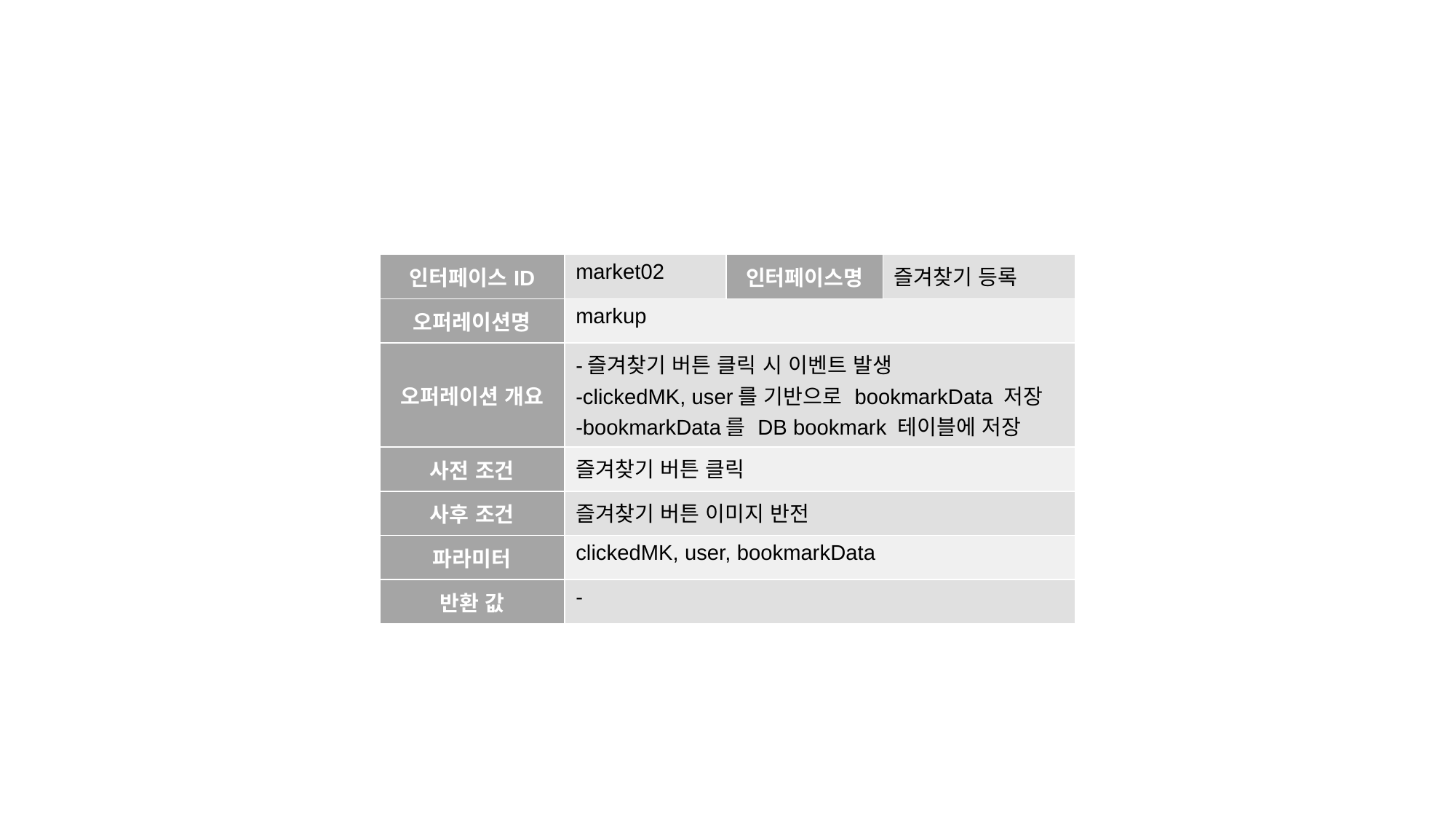

| 인터페이스ID | market02 | 인터페이스명 | 즐겨찾기 등록 |
| --- | --- | --- | --- |
| 오퍼레이션명 | markup |  |  |
| 오퍼레이션 개요 | -즐겨찾기 버튼 클릭 시 이벤트 발생 -clickedMK, user를 기반으로 bookmarkData 저장 -bookmarkData를 DB bookmark 테이블에 저장 |  |  |
| 사전 조건 | 즐겨찾기 버튼 클릭 |  |  |
| 사후 조건 | 즐겨찾기 버튼 이미지 반전 |  |  |
| 파라미터 | clickedMK, user, bookmarkData |  |  |
| 반환 값 | - |  |  |